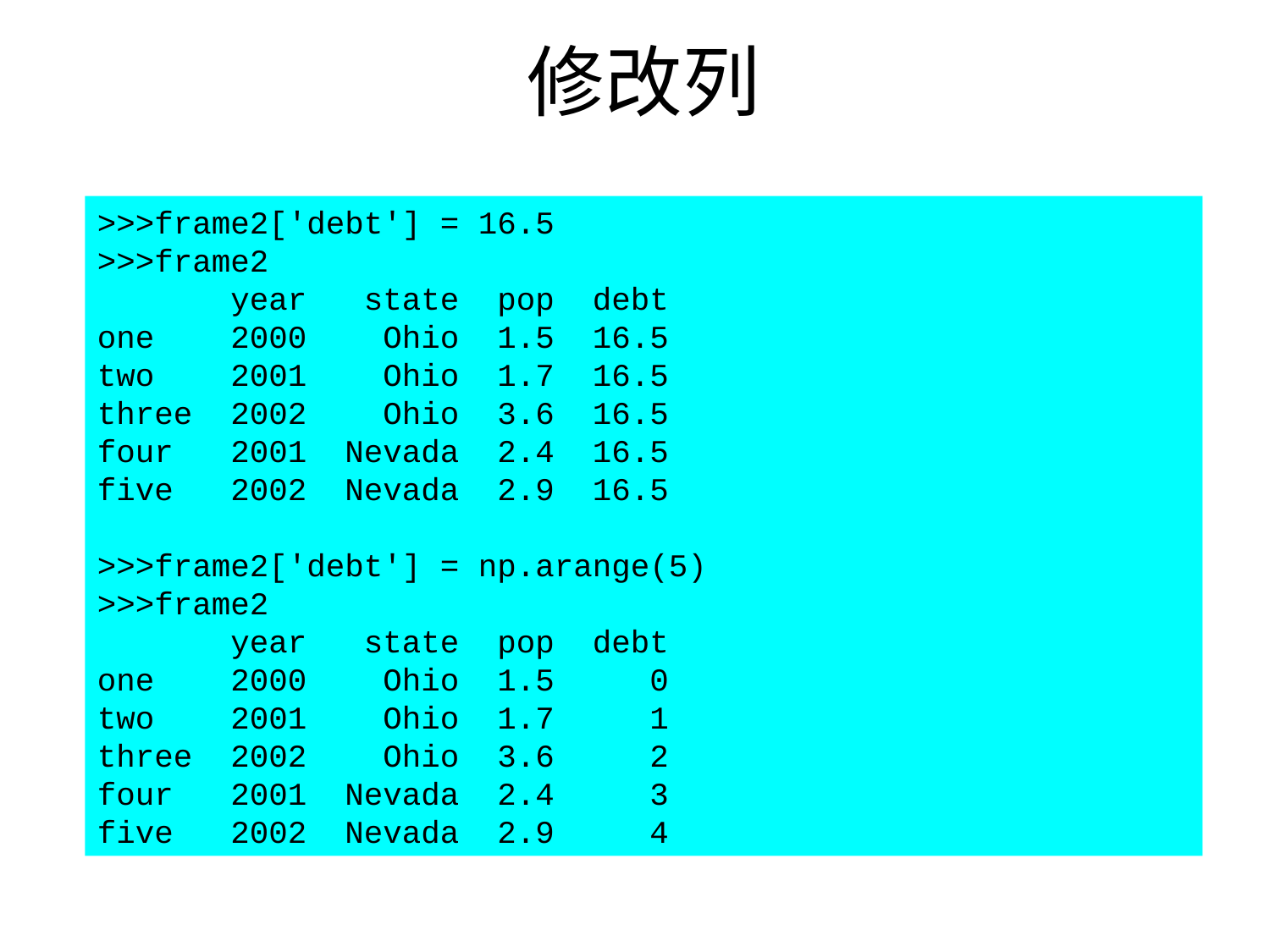

# 修改列
>>>frame2['debt'] = 16.5
>>>frame2
       year   state  pop  debt
one    2000    Ohio  1.5  16.5
two    2001    Ohio  1.7  16.5
three  2002    Ohio  3.6  16.5
four   2001  Nevada  2.4  16.5
five   2002  Nevada  2.9  16.5

>>>frame2['debt'] = np.arange(5)
>>>frame2
       year   state  pop  debt
one    2000    Ohio  1.5     0
two    2001    Ohio  1.7     1
three  2002    Ohio  3.6     2
four   2001  Nevada  2.4     3
five   2002  Nevada  2.9     4